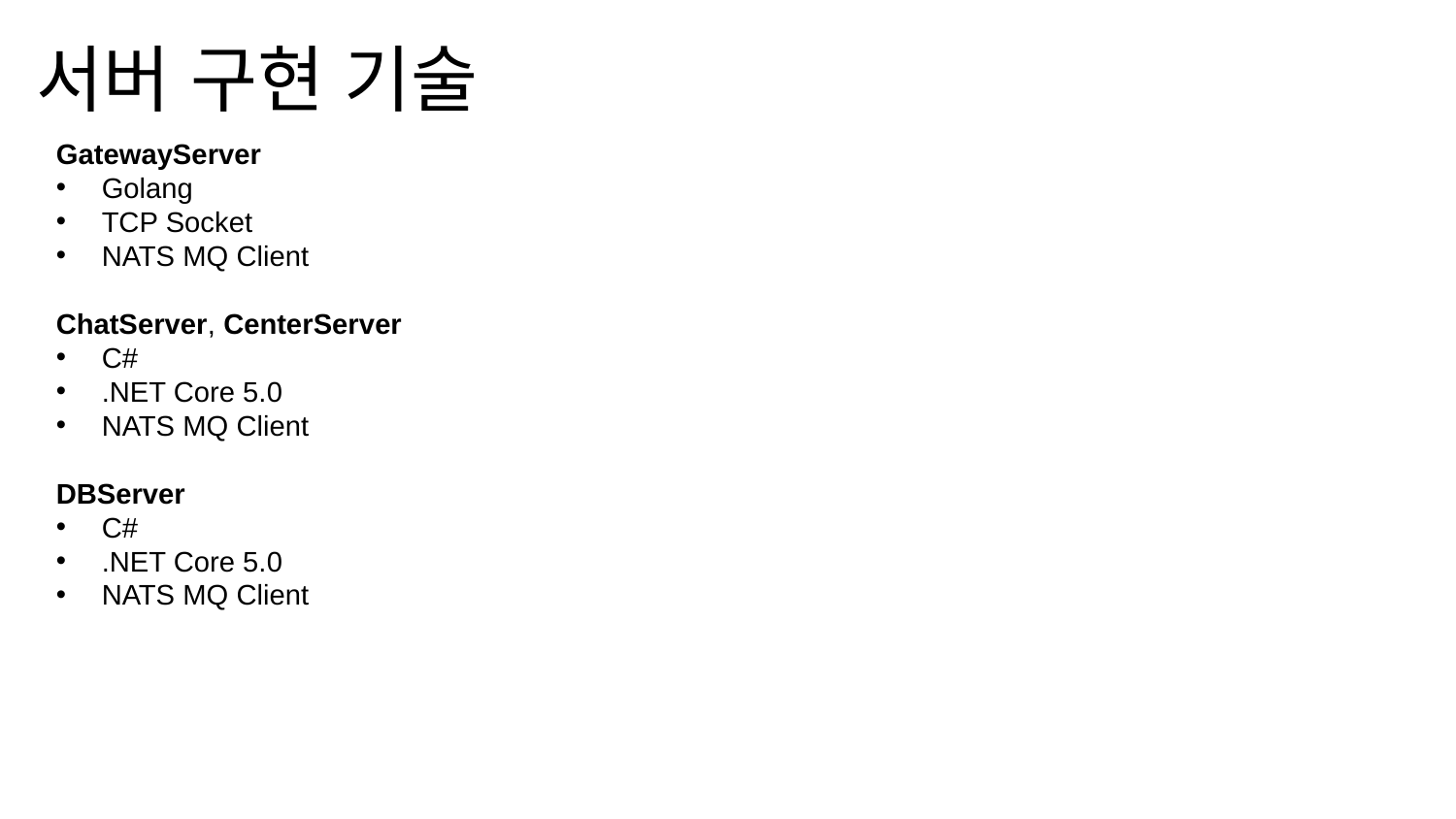

서버 구현 기술
GatewayServer
Golang
TCP Socket
NATS MQ Client

ChatServer, CenterServer
C#
.NET Core 5.0
NATS MQ Client

DBServer
C#
.NET Core 5.0
NATS MQ Client